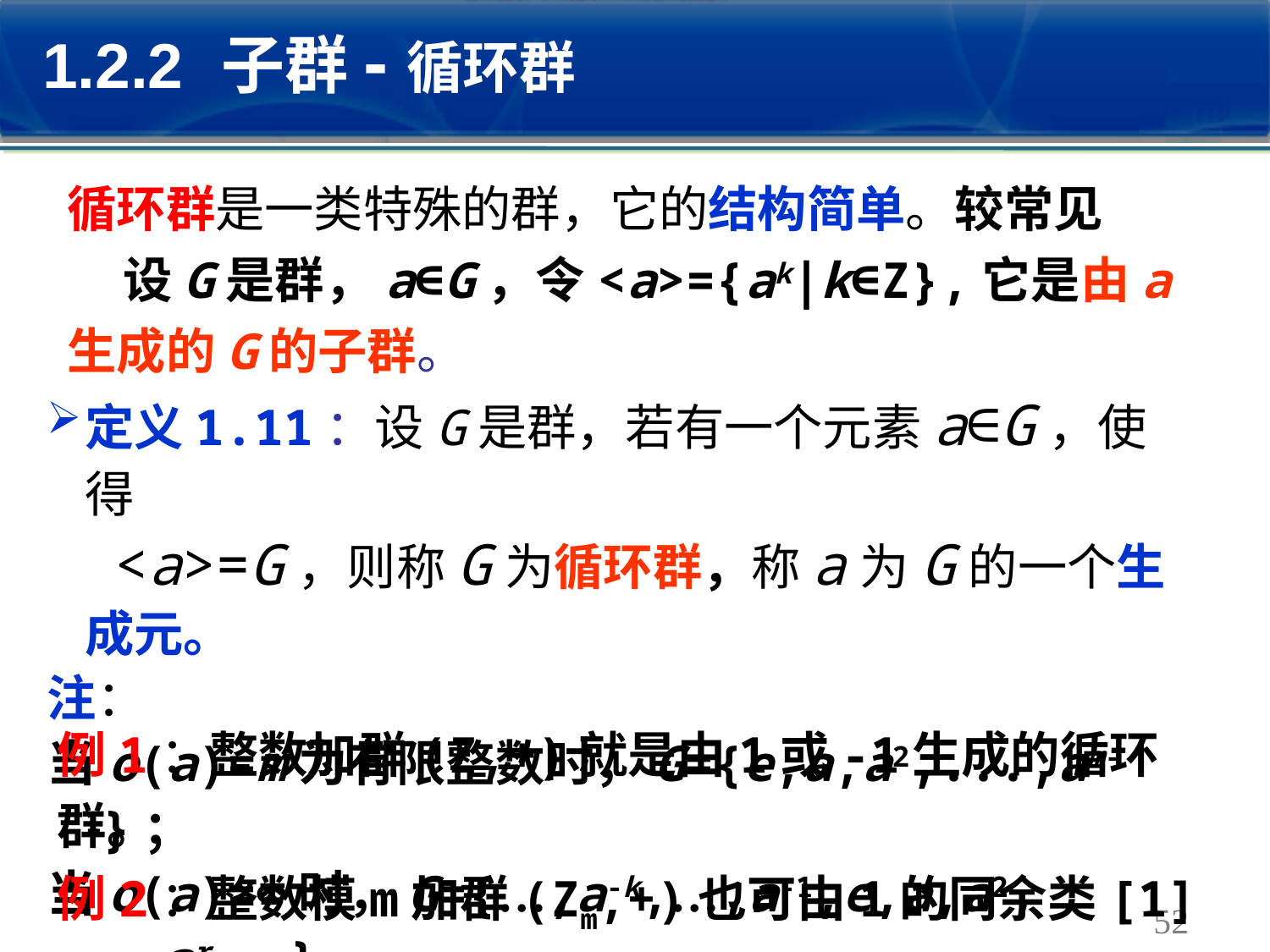

1.2.2 子群-循环群
循环群是一类特殊的群，它的结构简单。较常见
    设G是群，a∈G，令<a>={ak|k∈Z},它是由a生成的G的子群。
定义1.11：设G是群，若有一个元素a∈G，使得
  <a>=G，则称G为循环群，称a为G的一个生成元。
注：
当o(a)=m为有限整数时，G={e,a,a2,...,am-1}；
当o(a)=∞时，G={…,a-k,…,a-1,e,a,a2,…,ar,…}
例1：整数加群(Z,+)就是由1或-1生成的循环群。
例2：整数模m加群(Zm,+)也可由1的同余类[1]生成，故(Zm,+)是一个循环群。
52